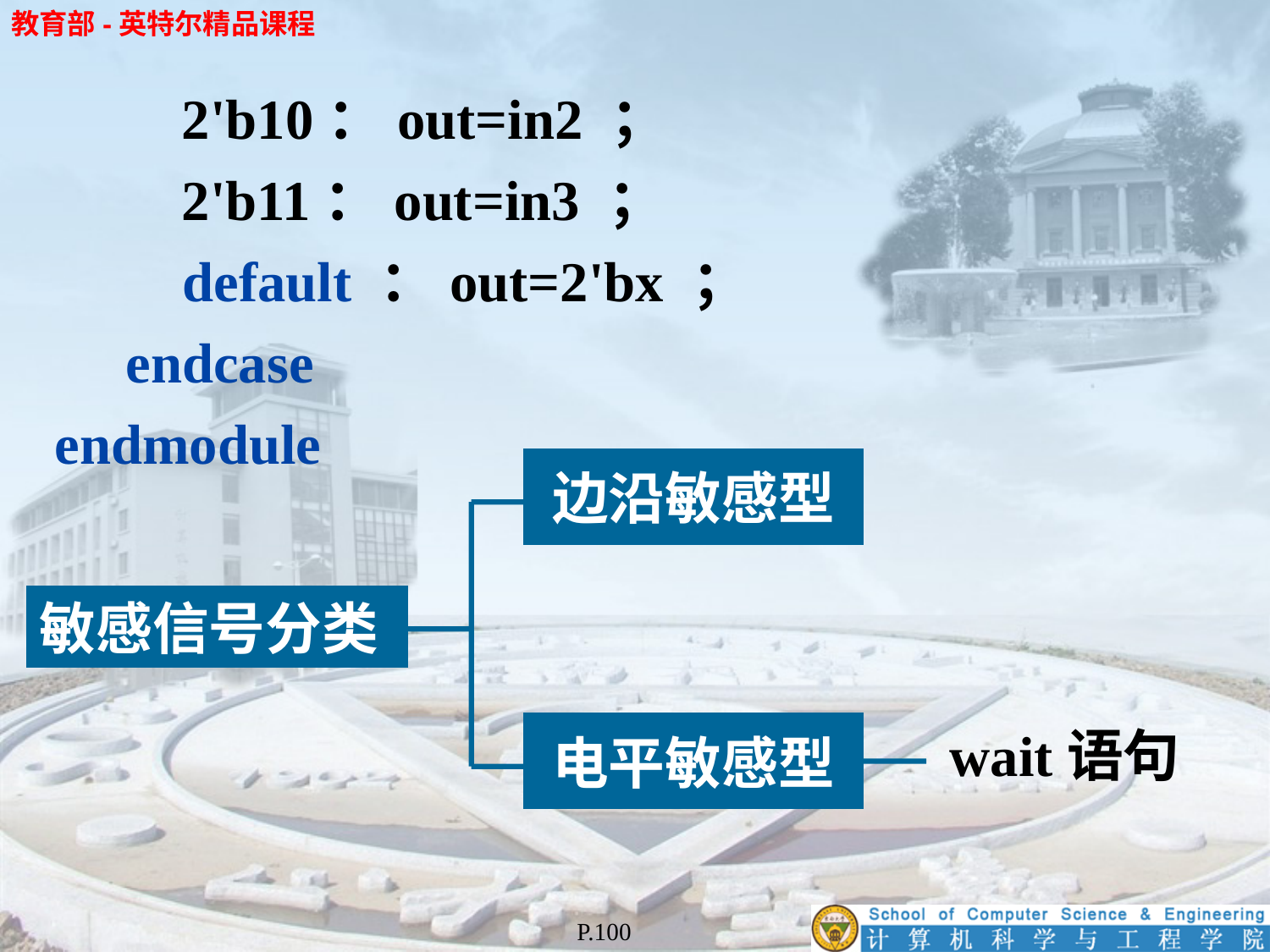

2'b10：out=in2 ；
	2'b11：out=in3 ；
         default ：out=2'bx ；
     endcase
endmodule
边沿敏感型

敏感信号分类

电平敏感型
wait语句

P.100